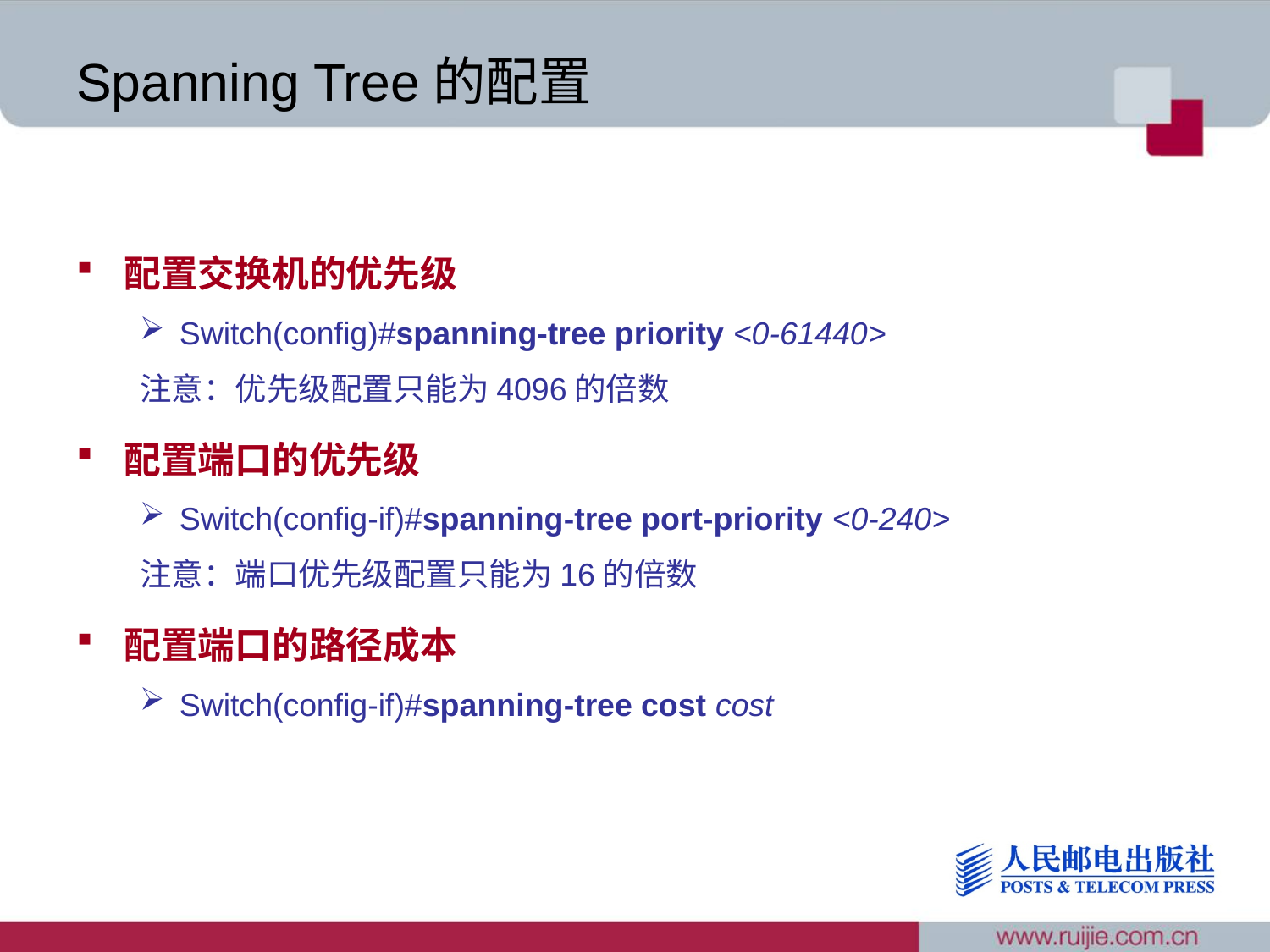

# Spanning Tree的配置
配置交换机的优先级
Switch(config)#spanning-tree priority <0-61440>
注意：优先级配置只能为4096的倍数
配置端口的优先级
Switch(config-if)#spanning-tree port-priority <0-240>
注意：端口优先级配置只能为16的倍数
配置端口的路径成本
Switch(config-if)#spanning-tree cost cost